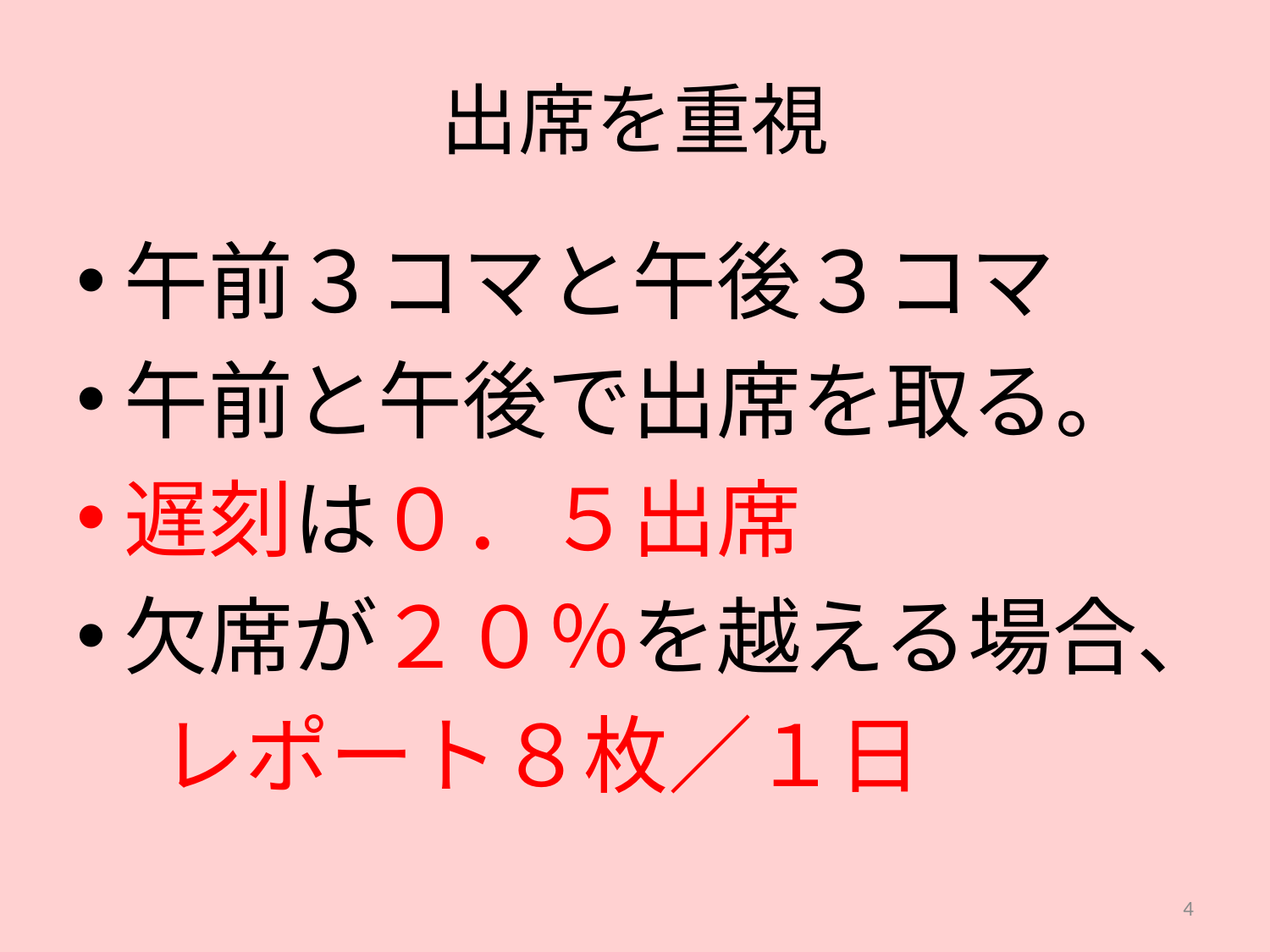

# 出席を重視
午前３コマと午後３コマ
午前と午後で出席を取る。
遅刻は０．５出席
欠席が２０％を越える場合、
　レポート８枚／１日
4